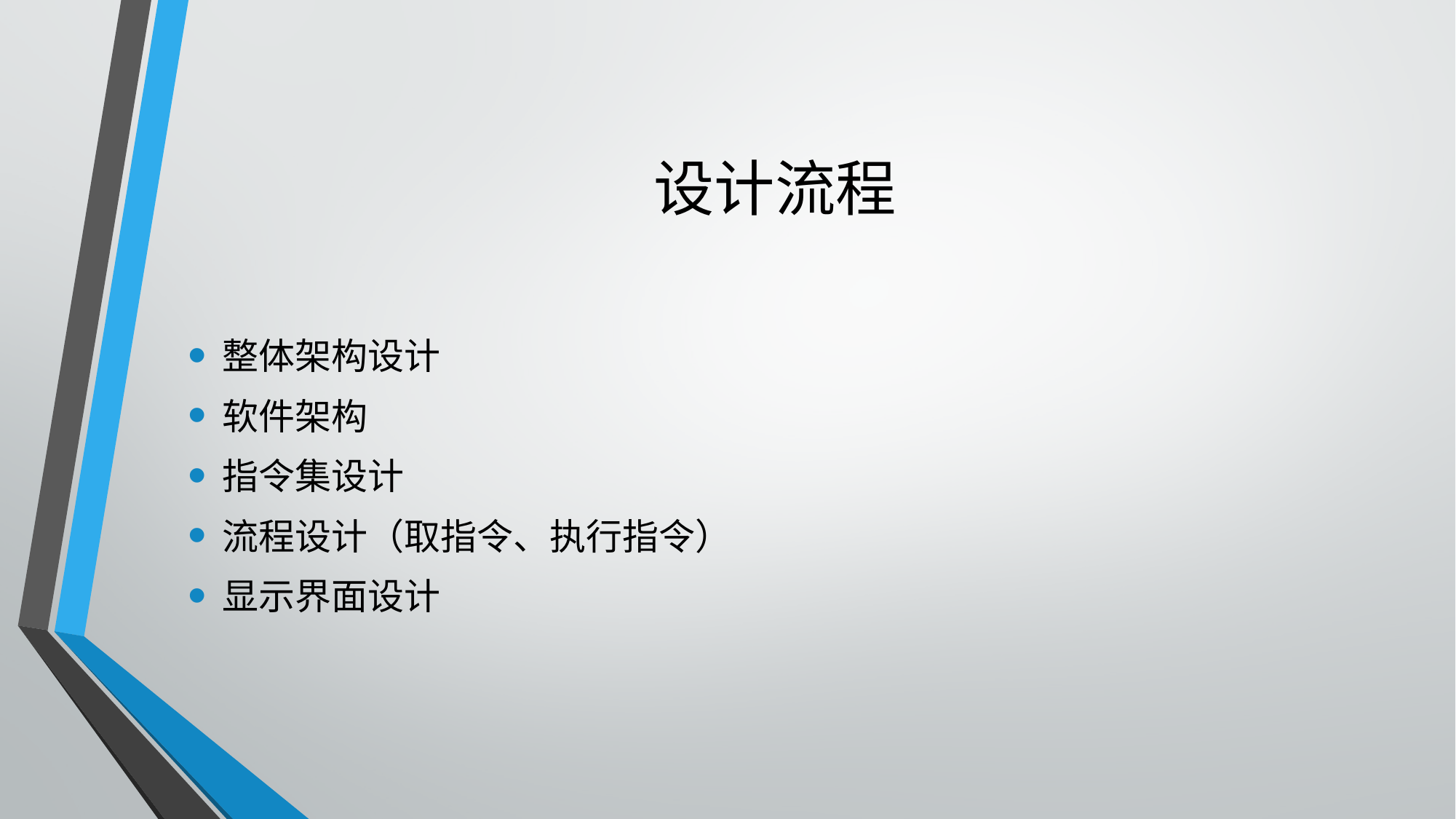

# 设计流程
整体架构设计
软件架构
指令集设计
流程设计（取指令、执行指令）
显示界面设计